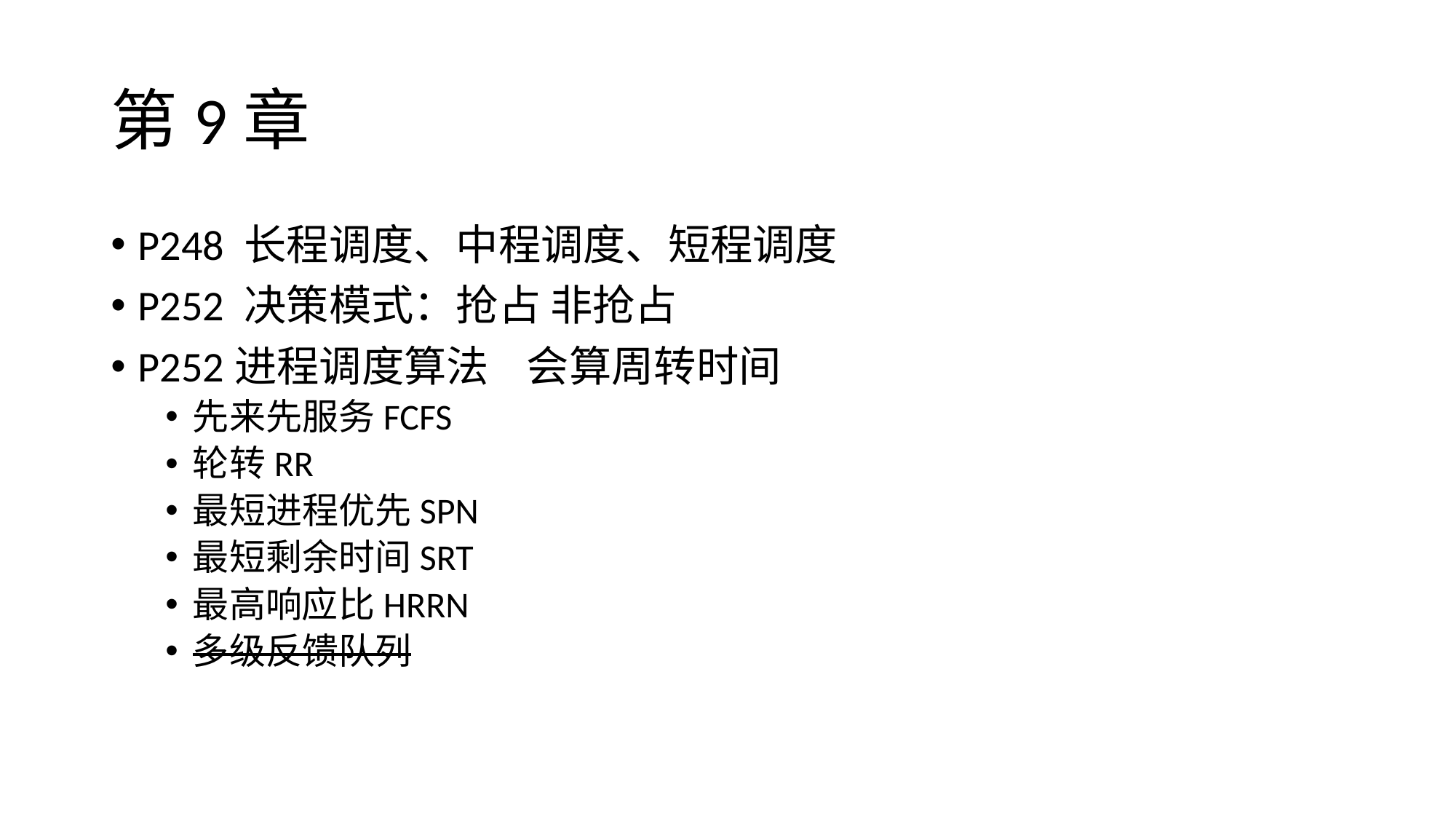

# 第9章
P248 长程调度、中程调度、短程调度
P252 决策模式：抢占 非抢占
P252进程调度算法    会算周转时间
先来先服务FCFS
轮转RR
最短进程优先SPN
最短剩余时间SRT
最高响应比HRRN
多级反馈队列